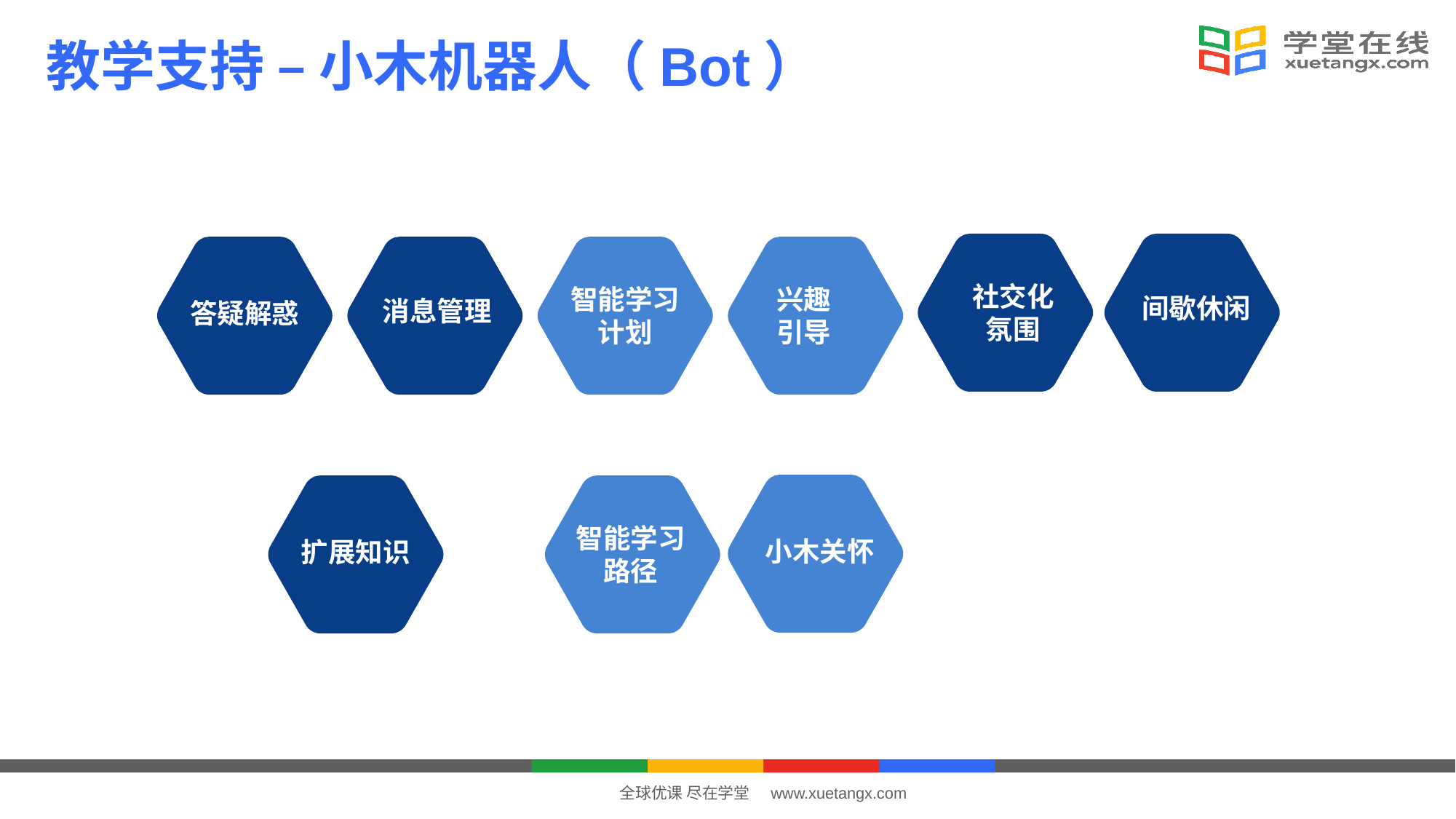

教学支持 – 小木机器人（Bot）

社交化氛围
兴趣引导
智能学习计划
间歇休闲
消息管理
答疑解惑

智能学习路径
小木关怀
扩展知识